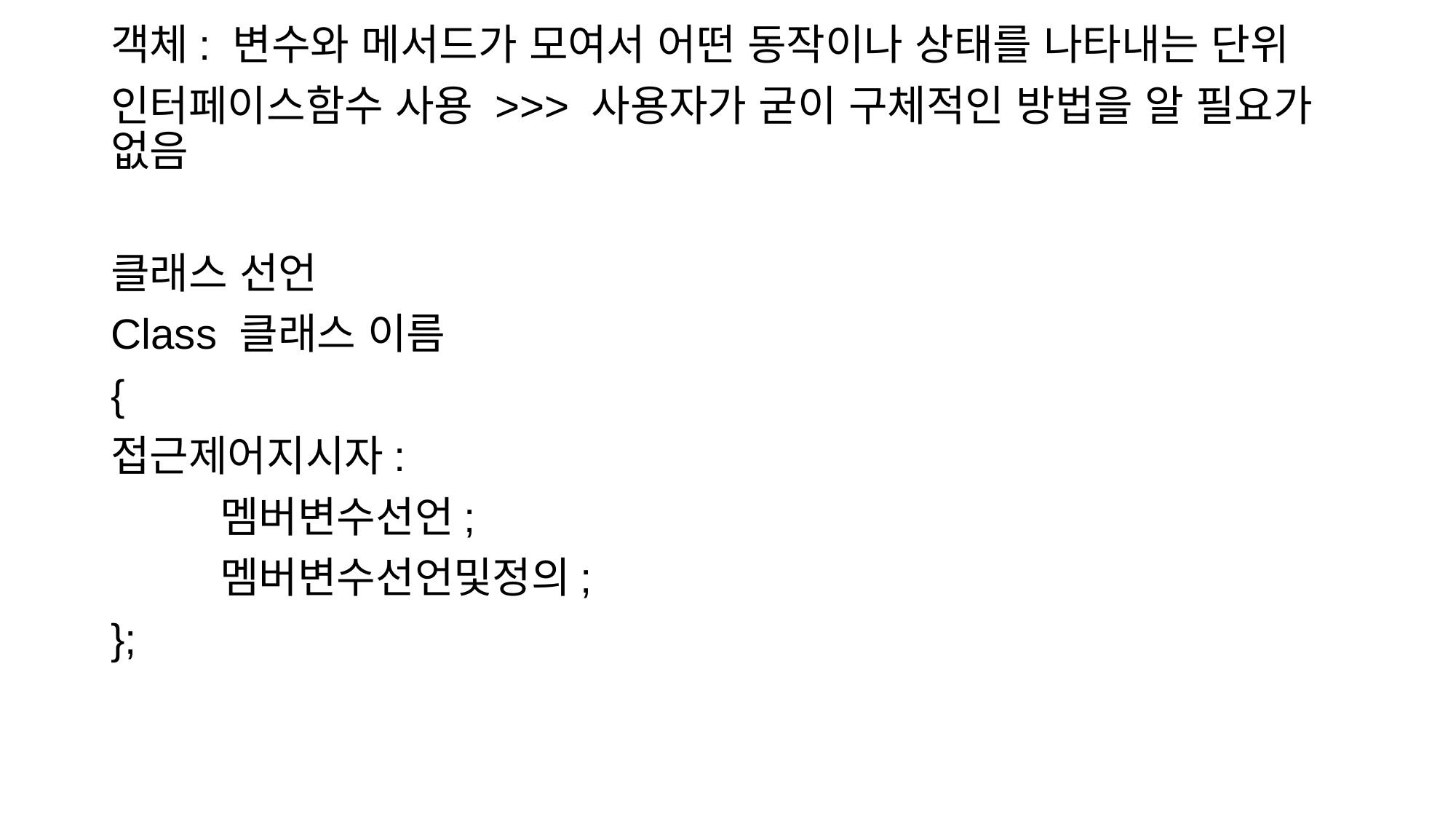

객체: 변수와 메서드가 모여서 어떤 동작이나 상태를 나타내는 단위
인터페이스함수 사용 >>> 사용자가 굳이 구체적인 방법을 알 필요가 없음

클래스 선언
Class 클래스 이름
{
접근제어지시자:
	멤버변수선언;
	멤버변수선언및정의;
};